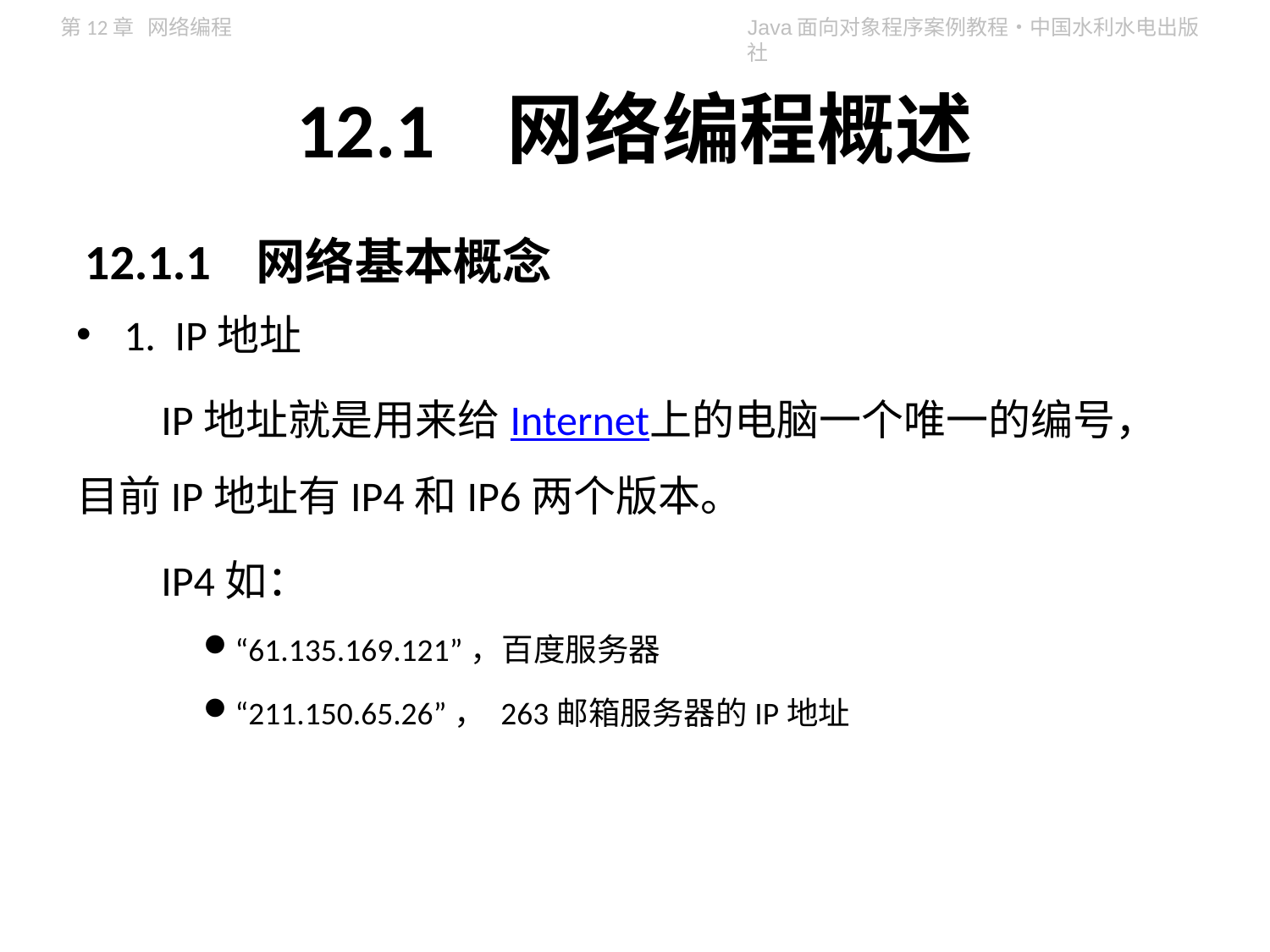

# 12.1   网络编程概述
12.1.1   网络基本概念
1.  IP地址
IP地址就是用来给Internet上的电脑一个唯一的编号，目前IP地址有IP4和IP6两个版本。
IP4如：
“61.135.169.121”，百度服务器
“211.150.65.26”， 263邮箱服务器的IP地址